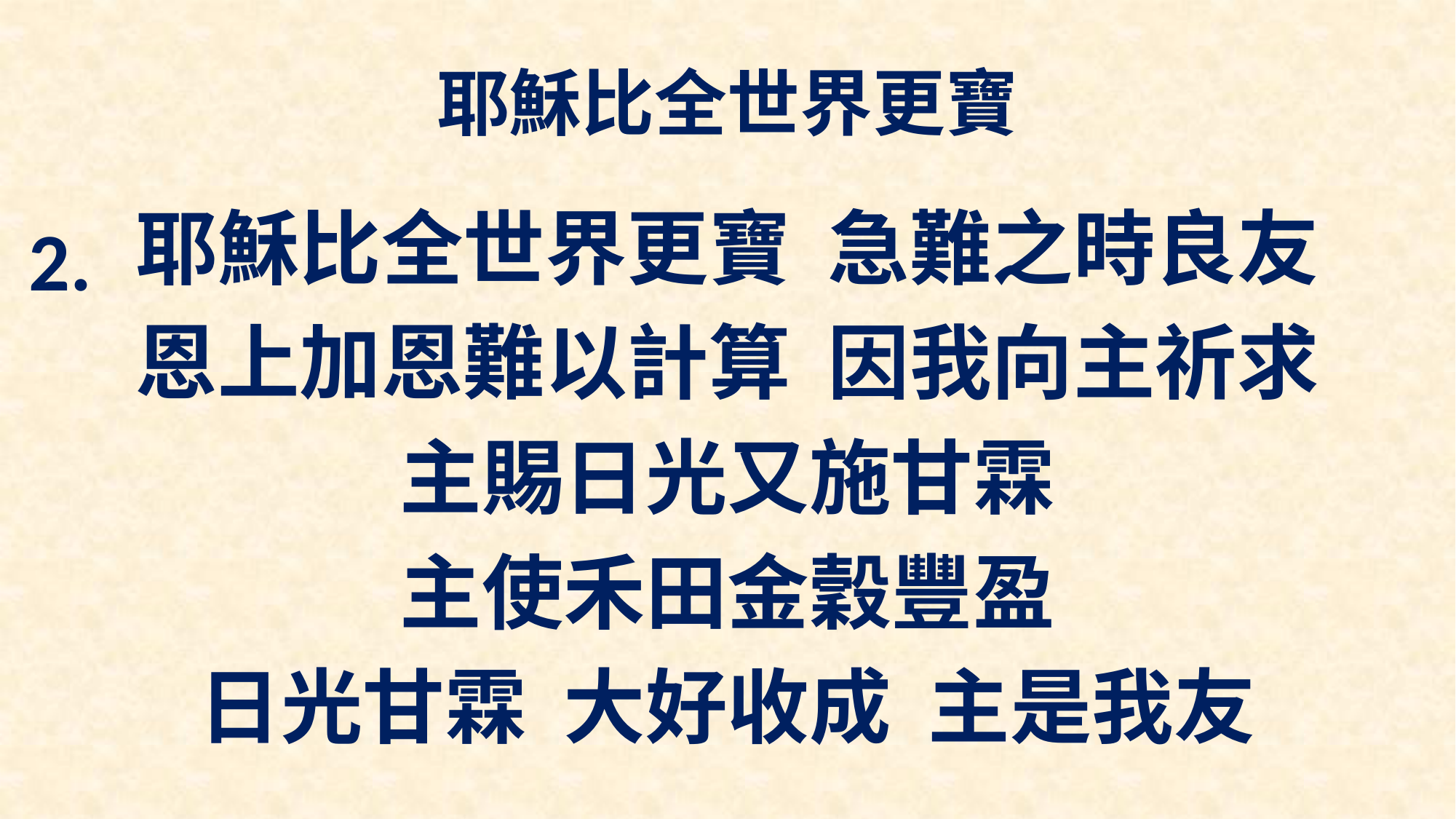

# 耶穌比全世界更寶
耶穌比全世界更寶  急難之時良友
恩上加恩難以計算  因我向主祈求
主賜日光又施甘霖
主使禾田金穀豐盈
日光甘霖  大好收成  主是我友
2.